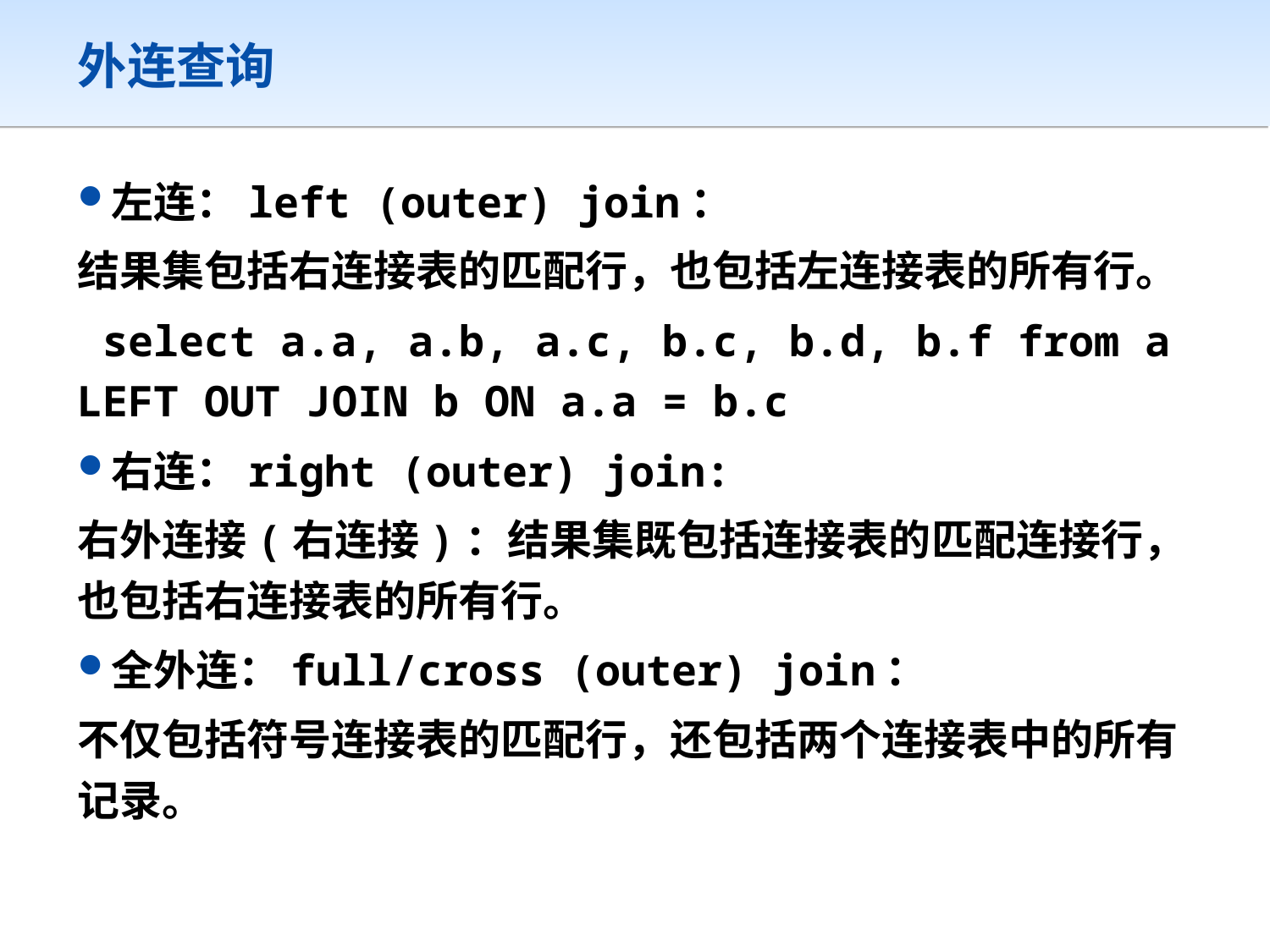

# 外连查询
左连：left (outer) join：
结果集包括右连接表的匹配行，也包括左连接表的所有行。
 select a.a, a.b, a.c, b.c, b.d, b.f from a LEFT OUT JOIN b ON a.a = b.c
右连：right (outer) join:
右外连接(右连接)：结果集既包括连接表的匹配连接行，也包括右连接表的所有行。
全外连：full/cross (outer) join：
不仅包括符号连接表的匹配行，还包括两个连接表中的所有记录。